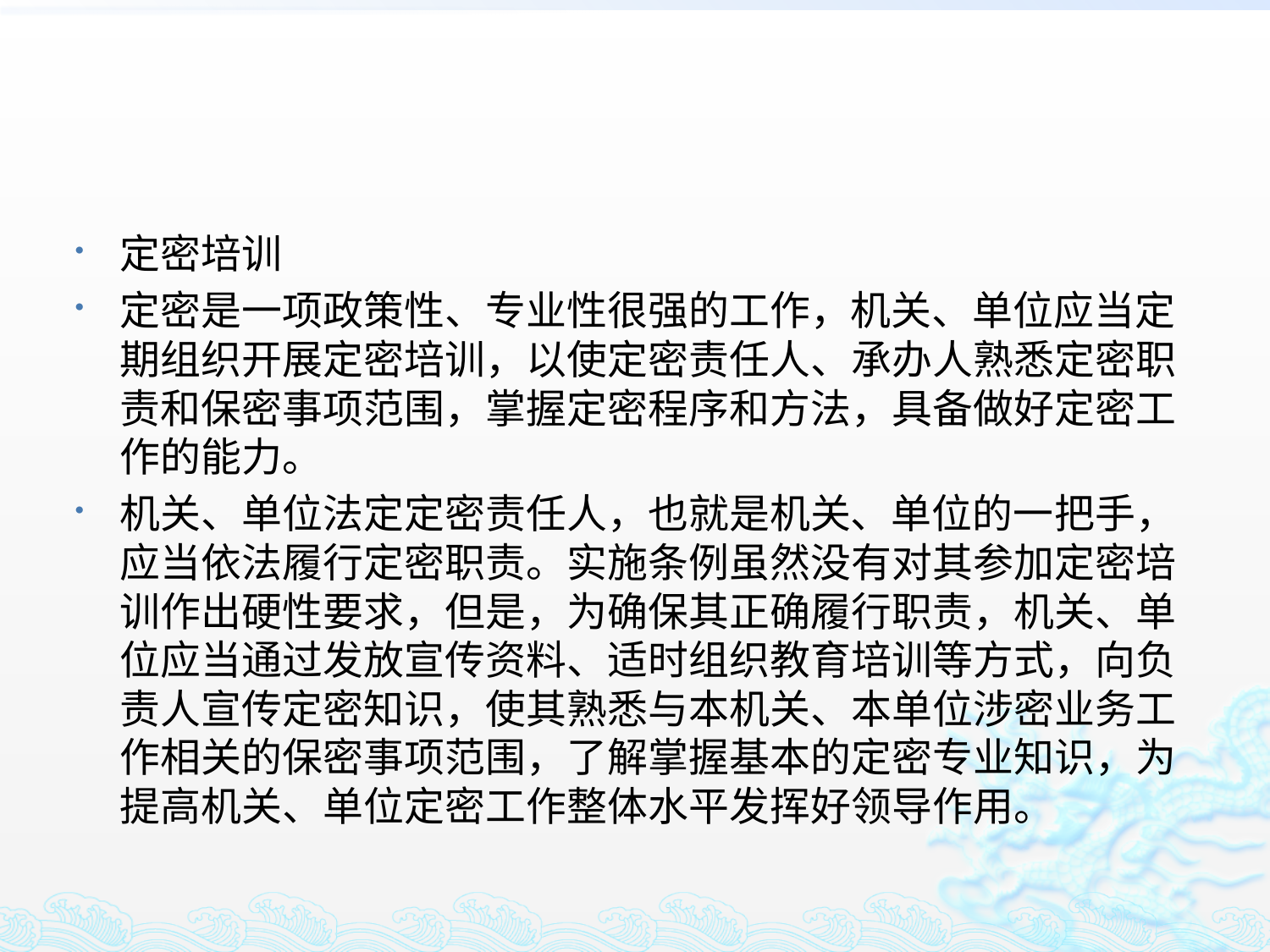

#
定密培训
定密是一项政策性、专业性很强的工作，机关、单位应当定期组织开展定密培训，以使定密责任人、承办人熟悉定密职责和保密事项范围，掌握定密程序和方法，具备做好定密工作的能力。
机关、单位法定定密责任人，也就是机关、单位的一把手，应当依法履行定密职责。实施条例虽然没有对其参加定密培训作出硬性要求，但是，为确保其正确履行职责，机关、单位应当通过发放宣传资料、适时组织教育培训等方式，向负责人宣传定密知识，使其熟悉与本机关、本单位涉密业务工作相关的保密事项范围，了解掌握基本的定密专业知识，为提高机关、单位定密工作整体水平发挥好领导作用。